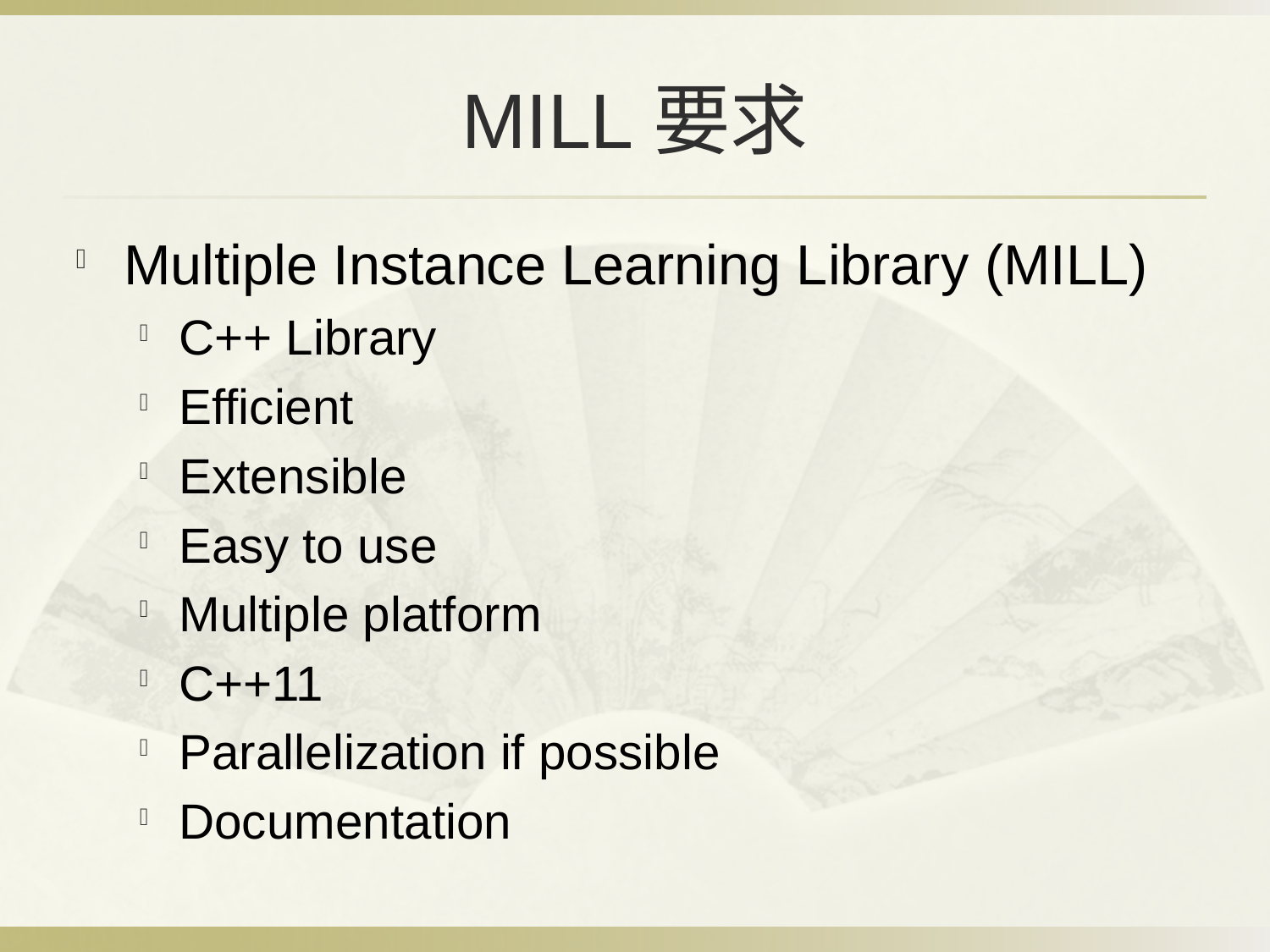

# MILL要求
Multiple Instance Learning Library (MILL)
C++ Library
Efficient
Extensible
Easy to use
Multiple platform
C++11
Parallelization if possible
Documentation